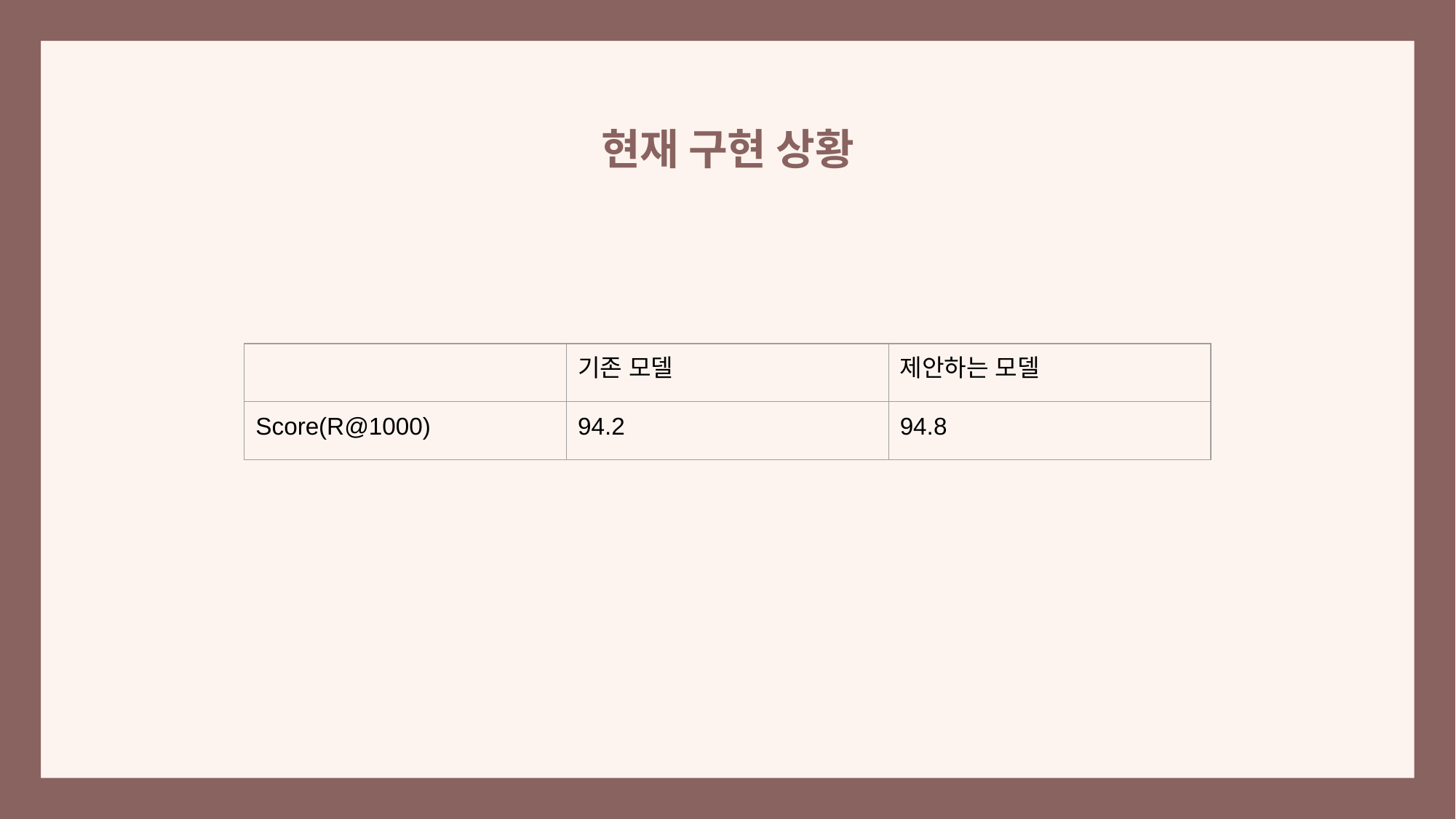

현재 구현 상황
|  | 기존 모델 | 제안하는 모델 |
| --- | --- | --- |
| Score(R@1000) | 94.2 | 94.8 |